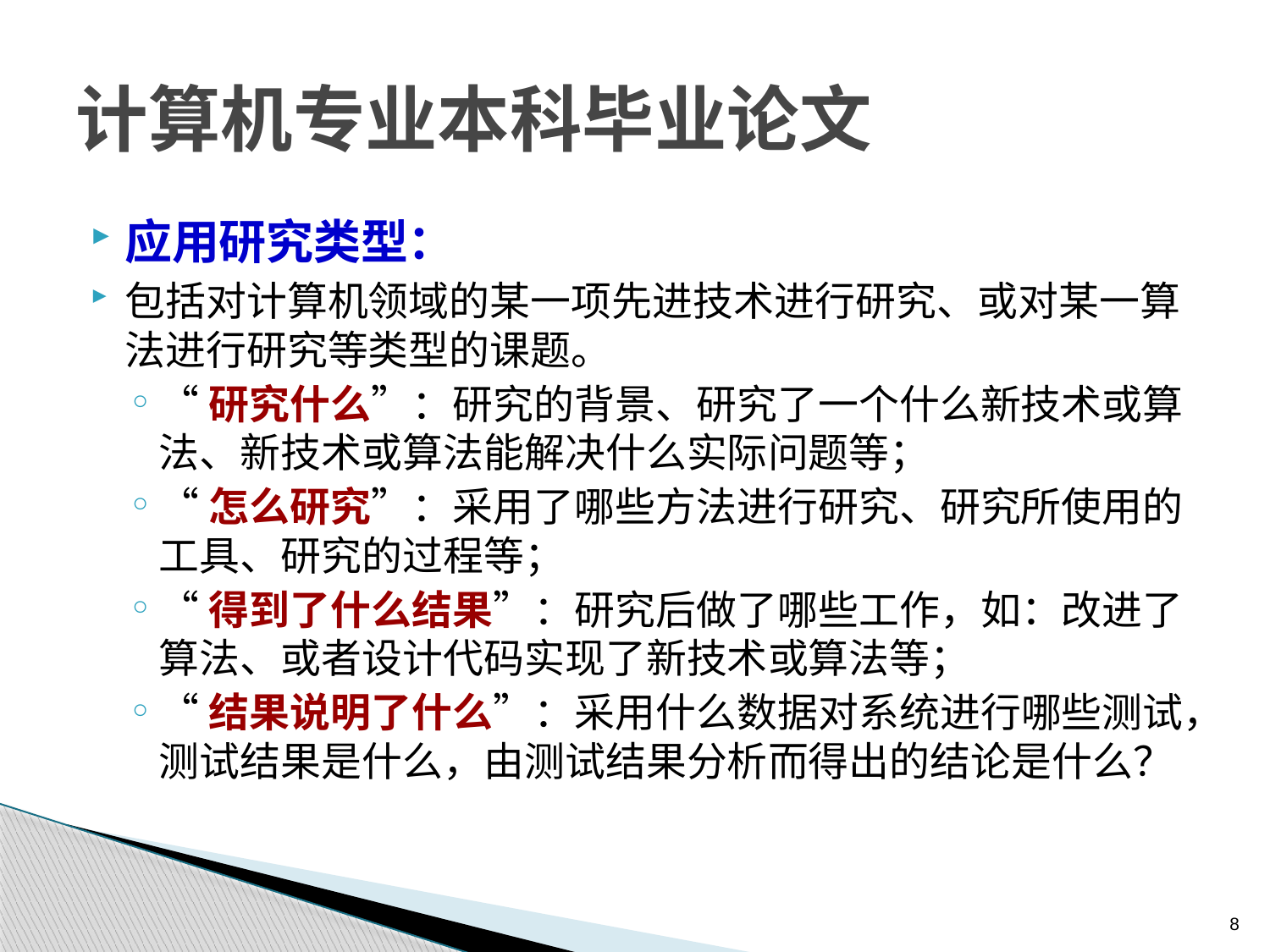

# 计算机专业本科毕业论文
应用研究类型：
包括对计算机领域的某一项先进技术进行研究、或对某一算法进行研究等类型的课题。
“研究什么”：研究的背景、研究了一个什么新技术或算法、新技术或算法能解决什么实际问题等；
“怎么研究”：采用了哪些方法进行研究、研究所使用的工具、研究的过程等；
“得到了什么结果”：研究后做了哪些工作，如：改进了算法、或者设计代码实现了新技术或算法等；
“结果说明了什么”：采用什么数据对系统进行哪些测试，测试结果是什么，由测试结果分析而得出的结论是什么？
8